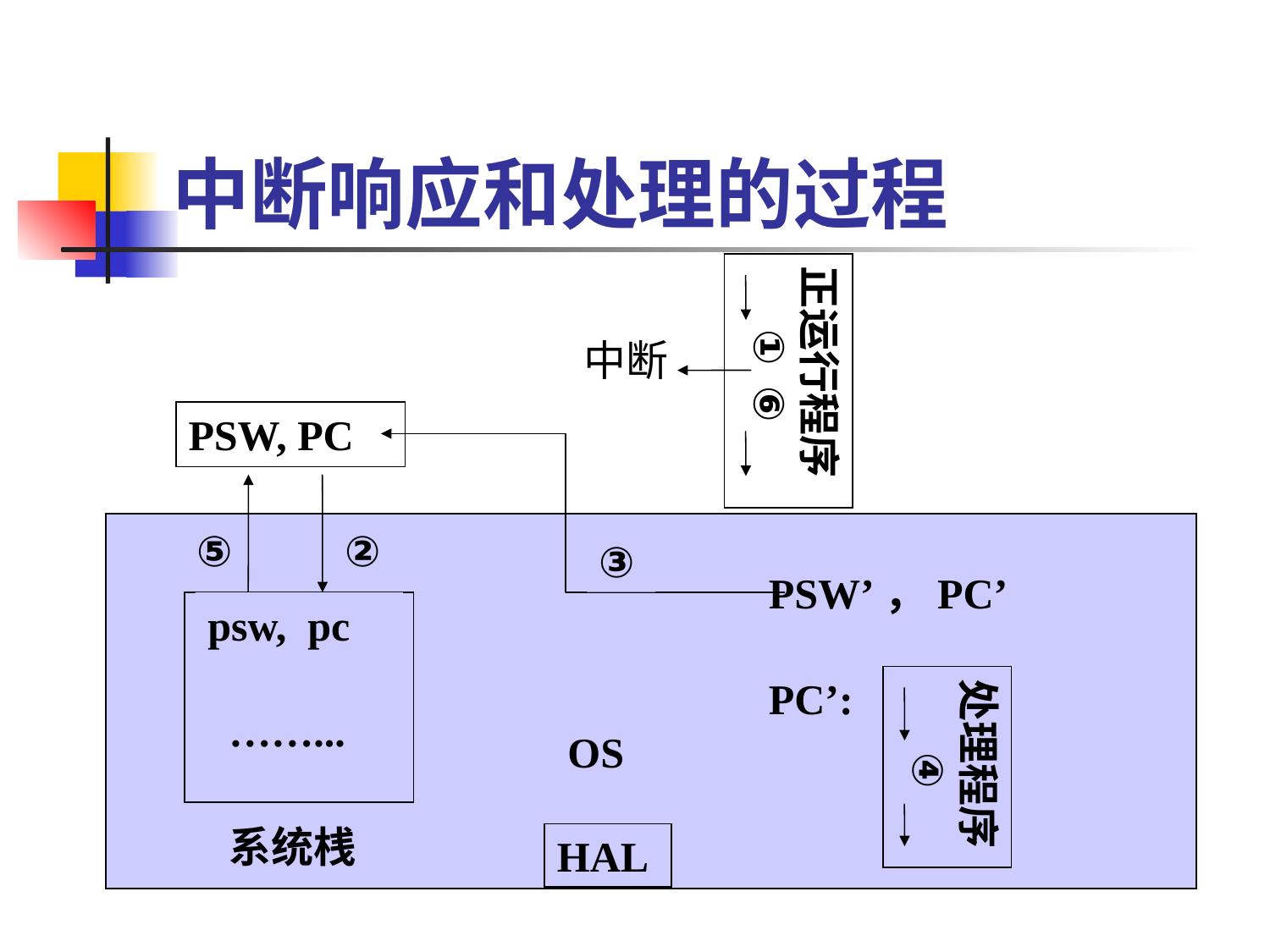

# 中断响应和处理的过程
正运行程序
      ①  ⑥

中断

PSW, PC

⑤
②
③
PSW’，PC’

psw,  pc
PC’:
处理程序
       ④

……...
OS

系统桟
HAL